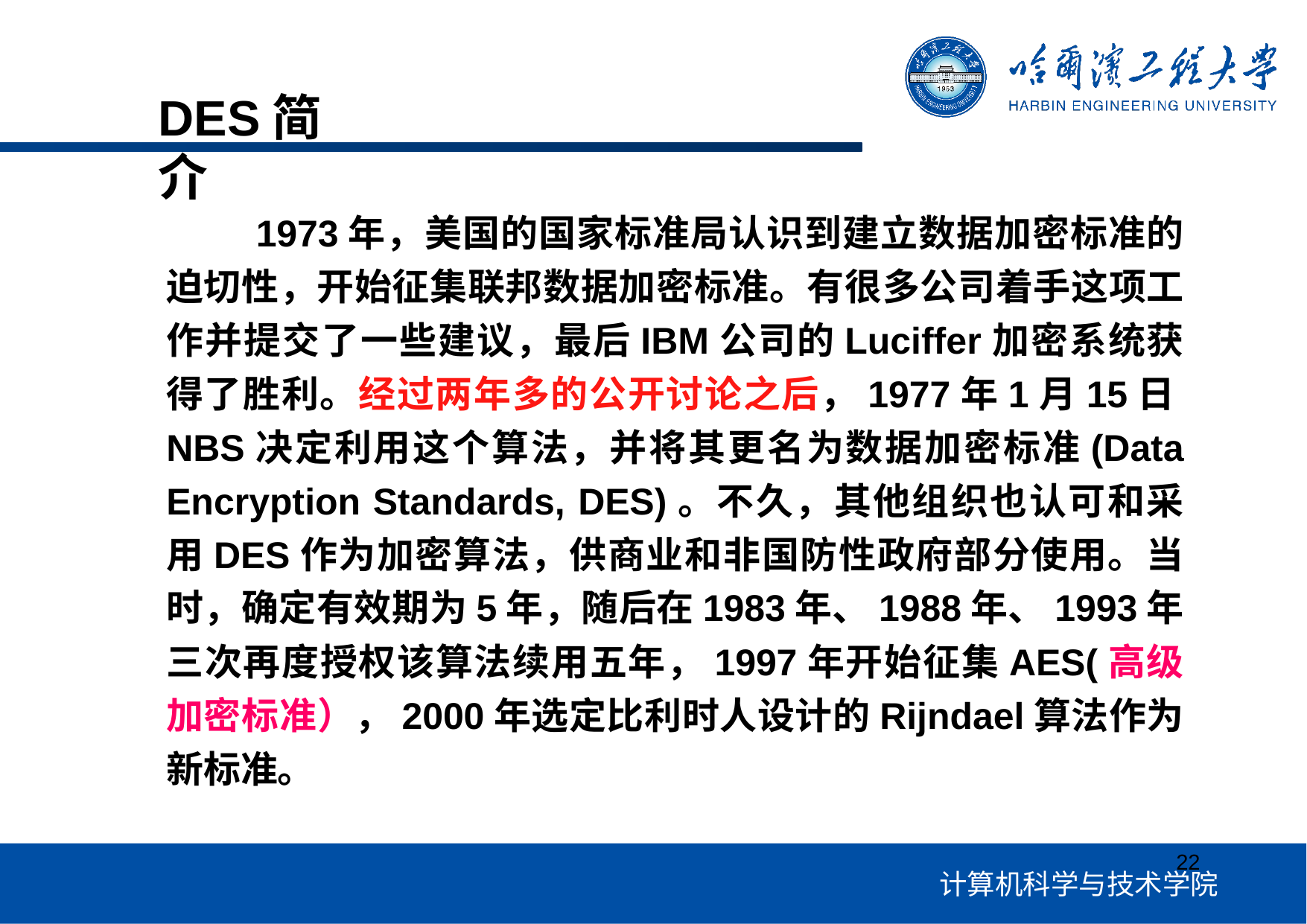

# DES简介
1973年，美国的国家标准局认识到建立数据加密标准的迫切性，开始征集联邦数据加密标准。有很多公司着手这项工作并提交了一些建议，最后IBM公司的Luciffer加密系统获得了胜利。经过两年多的公开讨论之后，1977年1月15日NBS决定利用这个算法，并将其更名为数据加密标准(Data Encryption Standards, DES)。不久，其他组织也认可和采用DES作为加密算法，供商业和非国防性政府部分使用。当时，确定有效期为5年，随后在1983年、1988年、1993年三次再度授权该算法续用五年，1997年开始征集AES(高级加密标准），2000年选定比利时人设计的Rijndael算法作为新标准。
22